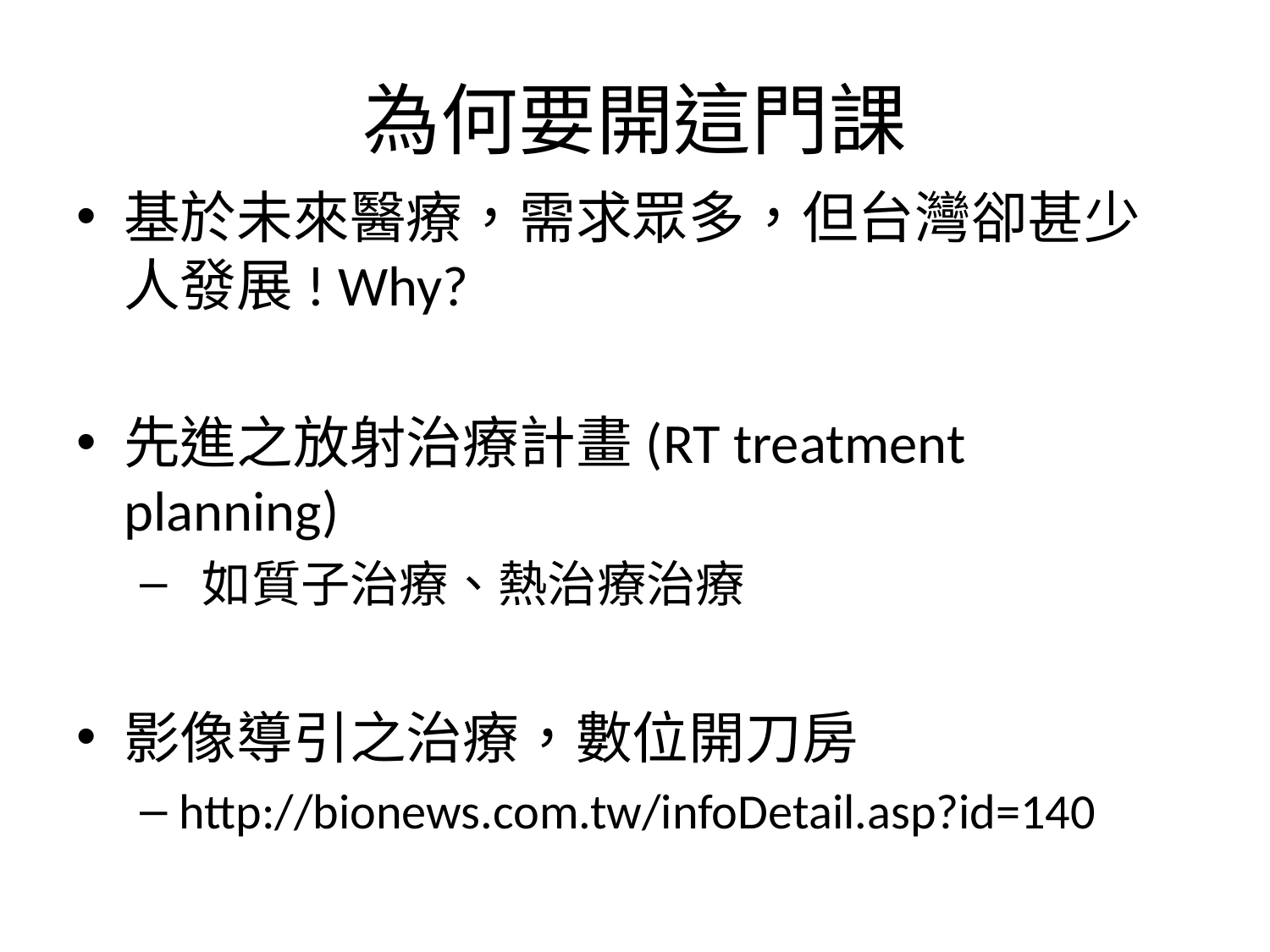

# 為何要開這門課
基於未來醫療，需求眾多，但台灣卻甚少人發展! Why?

先進之放射治療計畫(RT treatment planning)
 如質子治療、熱治療治療

影像導引之治療，數位開刀房
http://bionews.com.tw/infoDetail.asp?id=140